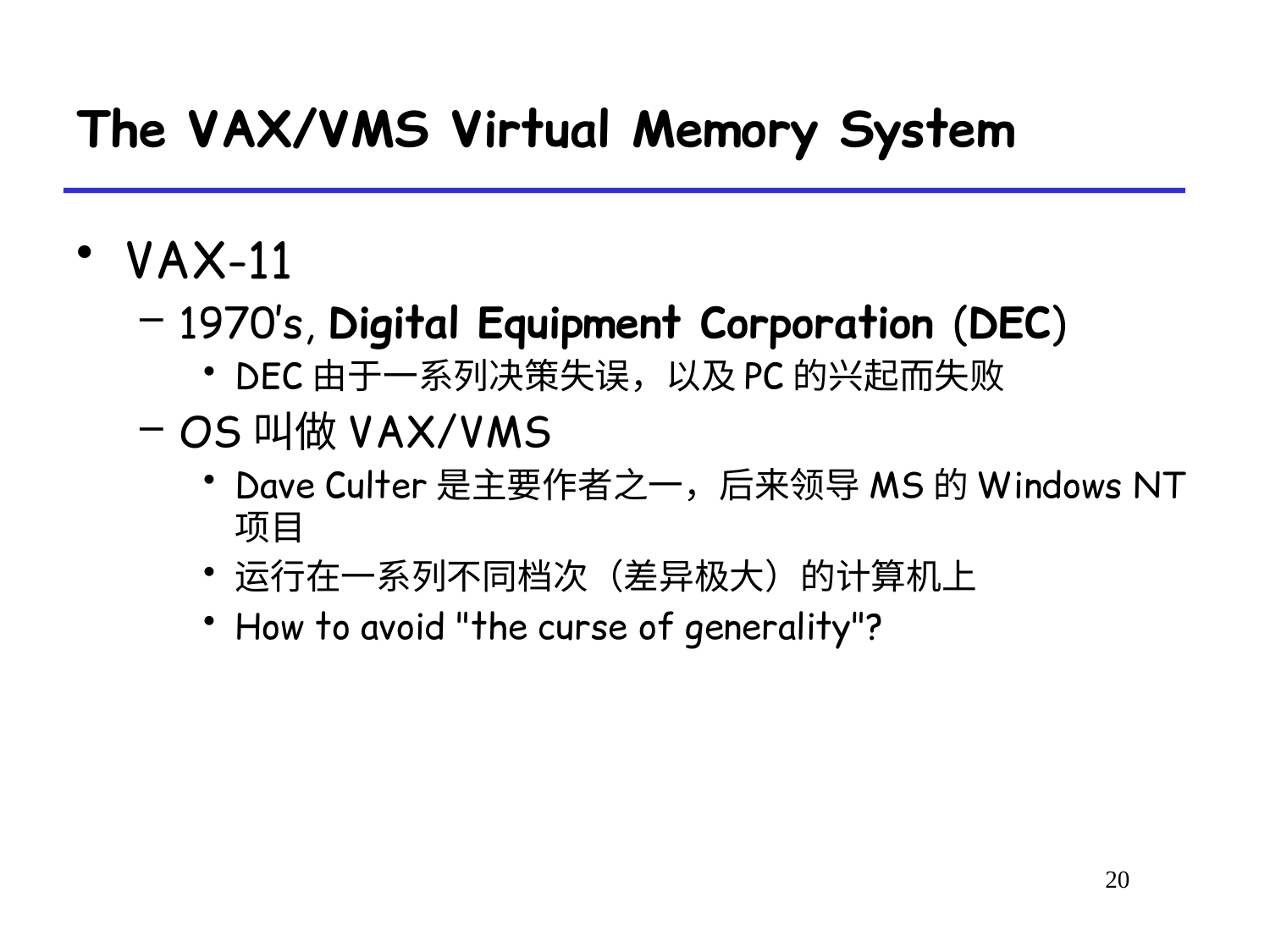

# The VAX/VMS Virtual Memory System
VAX-11
1970’s, Digital Equipment Corporation (DEC)
DEC由于一系列决策失误，以及PC的兴起而失败
OS叫做VAX/VMS
Dave Culter是主要作者之一，后来领导MS的Windows NT项目
运行在一系列不同档次（差异极大）的计算机上
How to avoid "the curse of generality"?
20